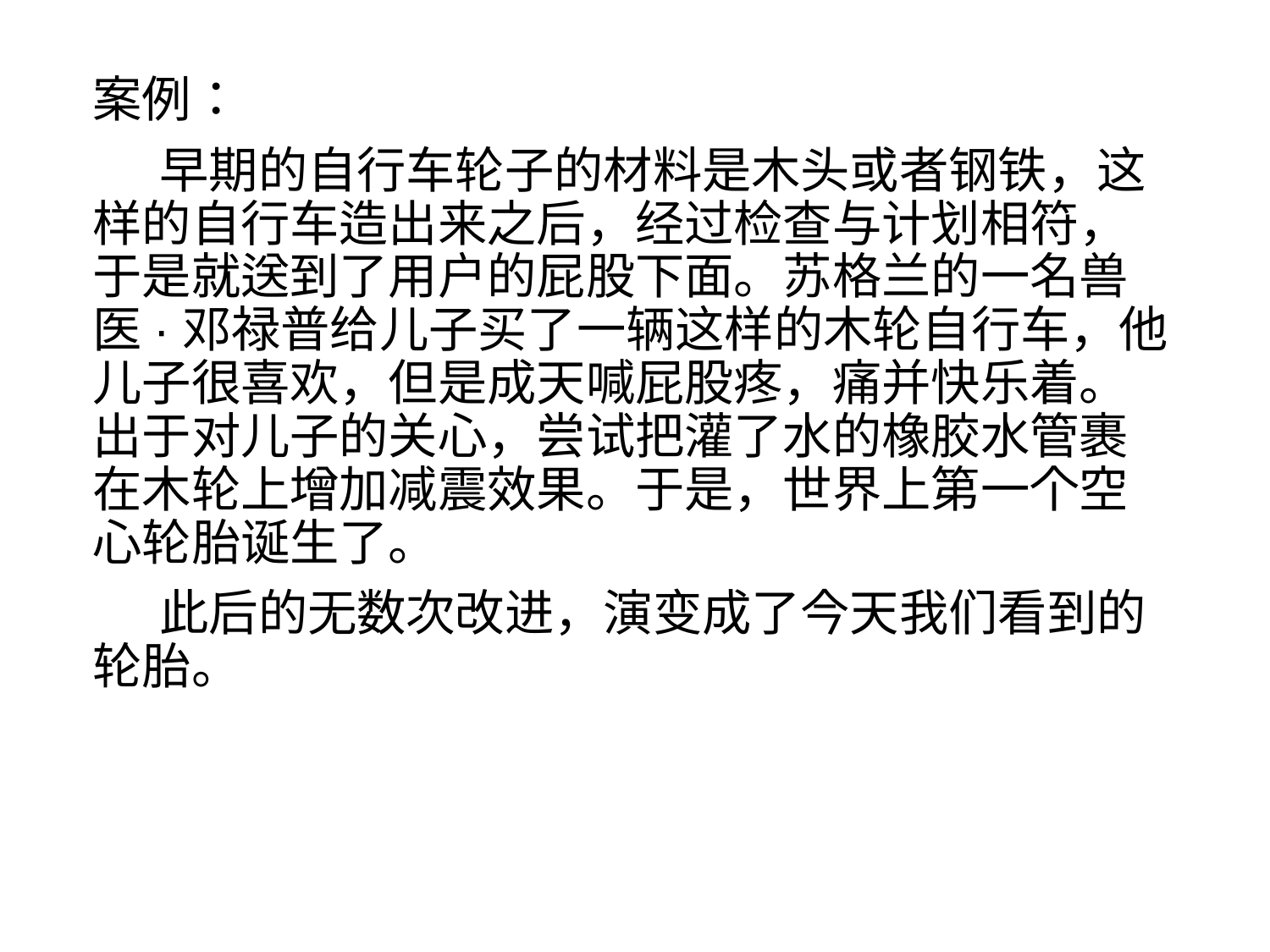

案例：
    早期的自行车轮子的材料是木头或者钢铁，这样的自行车造出来之后，经过检查与计划相符，于是就送到了用户的屁股下面。苏格兰的一名兽医·邓禄普给儿子买了一辆这样的木轮自行车，他儿子很喜欢，但是成天喊屁股疼，痛并快乐着。出于对儿子的关心，尝试把灌了水的橡胶水管裹在木轮上增加减震效果。于是，世界上第一个空心轮胎诞生了。
    此后的无数次改进，演变成了今天我们看到的轮胎。